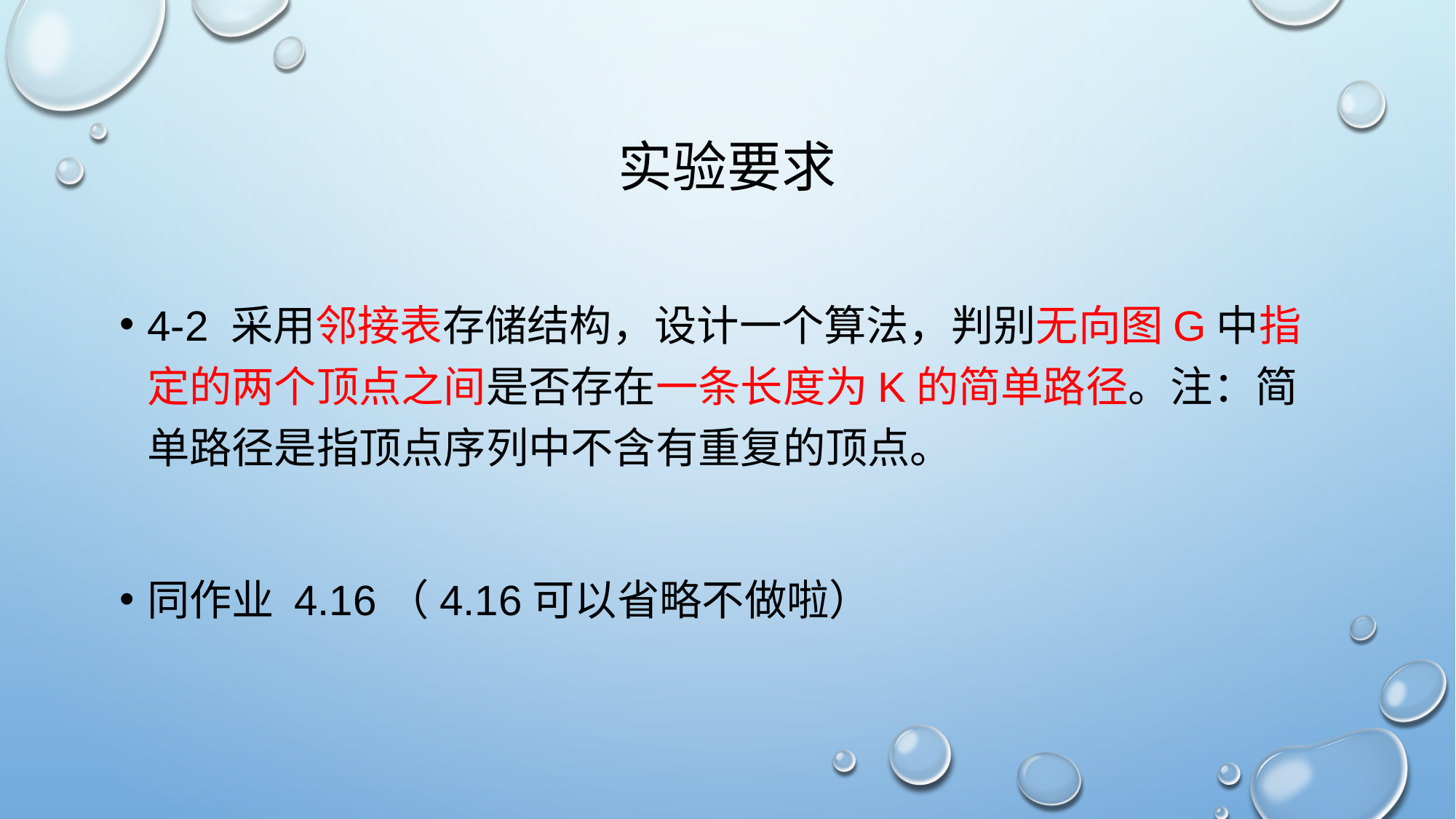

# 实验要求
4-2 采用邻接表存储结构，设计一个算法，判别无向图G中指定的两个顶点之间是否存在一条长度为k的简单路径。注：简单路径是指顶点序列中不含有重复的顶点。

同作业 4.16（4.16可以省略不做啦）